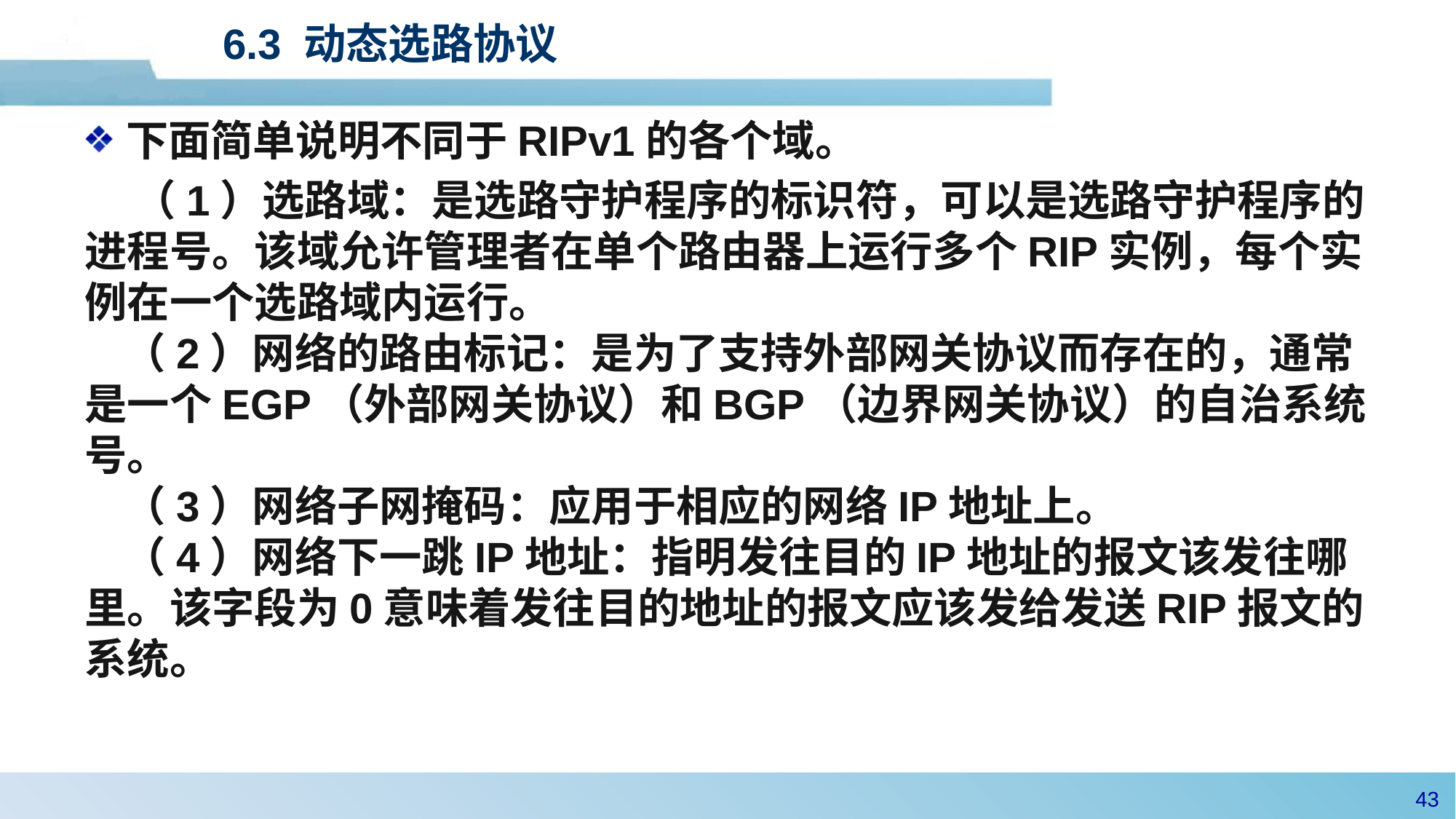

#
6.3 动态选路协议
下面简单说明不同于RIPv1的各个域。
    （1）选路域：是选路守护程序的标识符，可以是选路守护程序的进程号。该域允许管理者在单个路由器上运行多个RIP实例，每个实例在一个选路域内运行。
    （2）网络的路由标记：是为了支持外部网关协议而存在的，通常是一个EGP（外部网关协议）和BGP（边界网关协议）的自治系统号。
    （3）网络子网掩码：应用于相应的网络IP地址上。
    （4）网络下一跳IP地址：指明发往目的IP地址的报文该发往哪里。该字段为0意味着发往目的地址的报文应该发给发送RIP报文的系统。
43